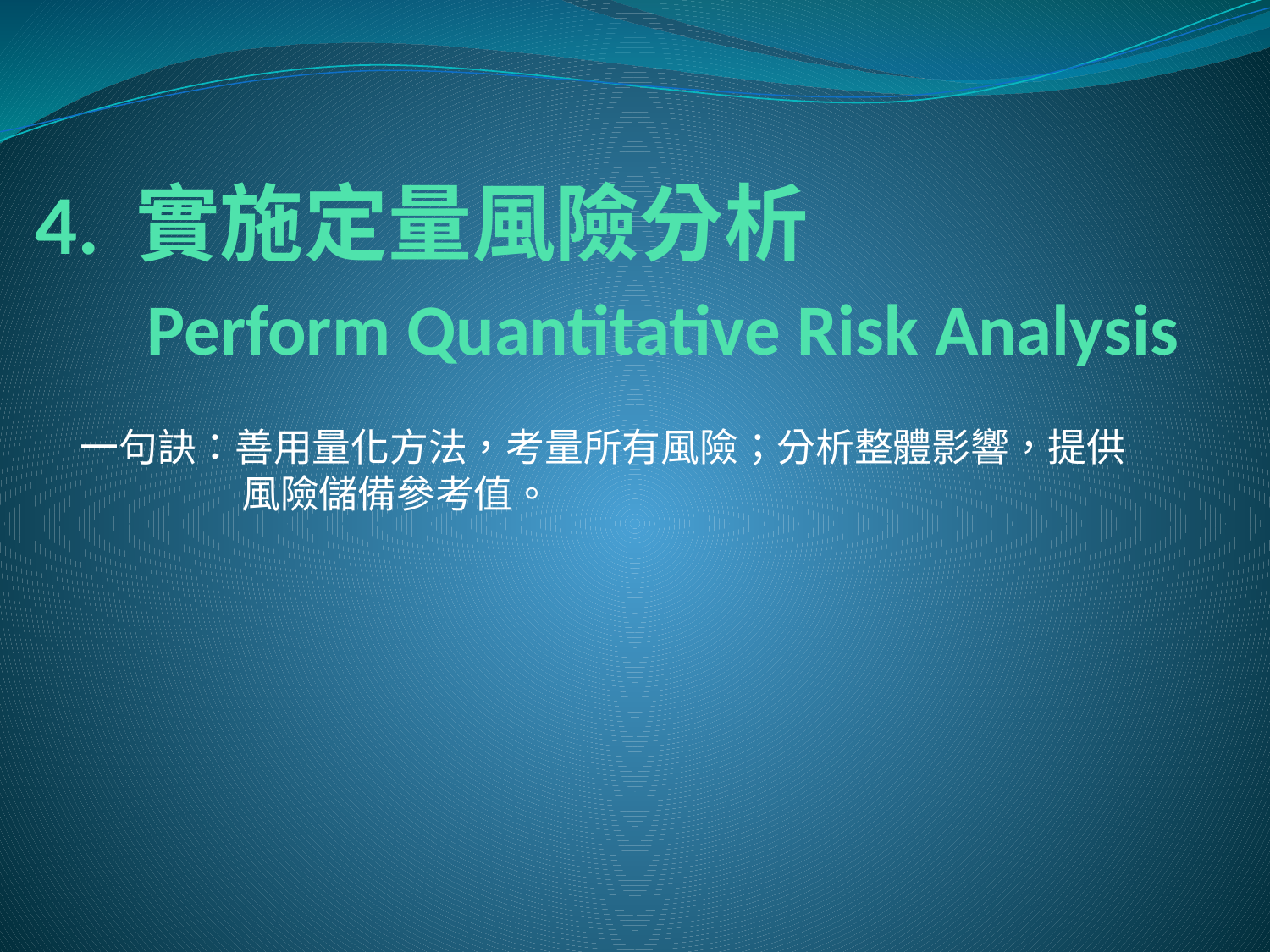

# 4. 實施定量風險分析 Perform Quantitative Risk Analysis
一句訣：善用量化方法，考量所有風險；分析整體影響，提供風險儲備參考值。